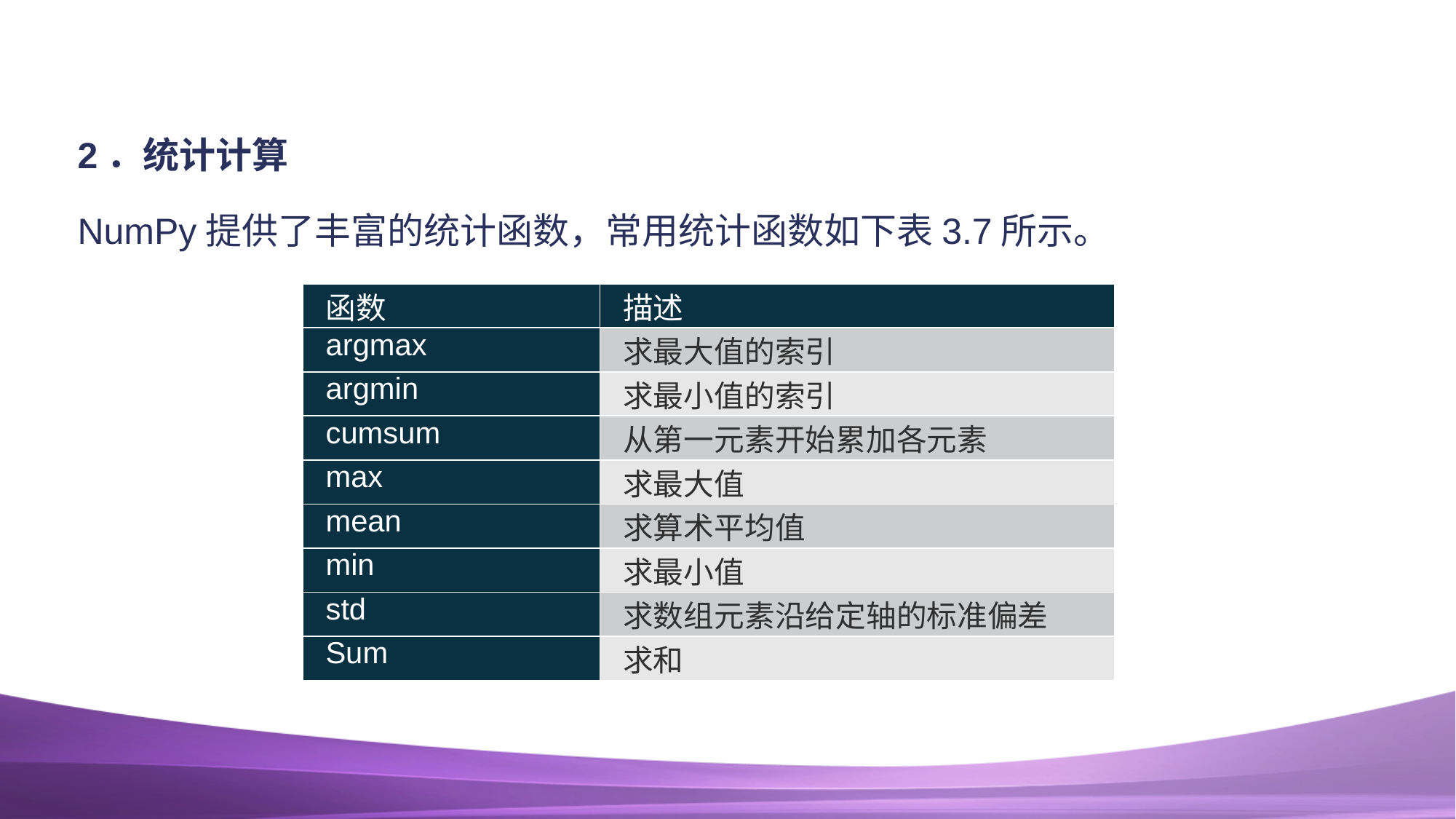

#
2．统计计算
NumPy提供了丰富的统计函数，常用统计函数如下表3.7所示。

| 函数 | 描述 |
| --- | --- |
| argmax | 求最大值的索引 |
| argmin | 求最小值的索引 |
| cumsum | 从第一元素开始累加各元素 |
| max | 求最大值 |
| mean | 求算术平均值 |
| min | 求最小值 |
| std | 求数组元素沿给定轴的标准偏差 |
| Sum | 求和 |